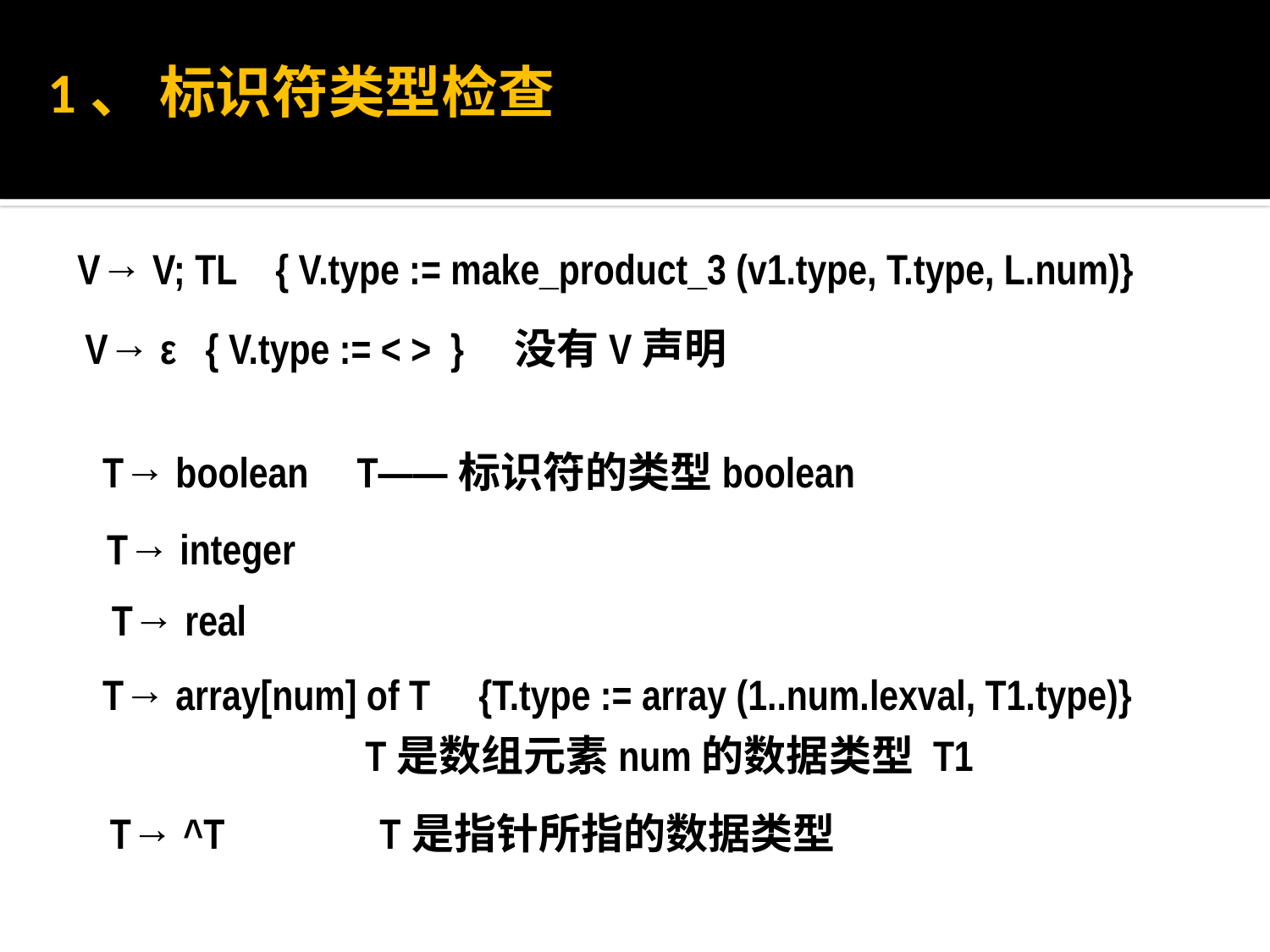

1、 标识符类型检查
V→ V; TL    { V.type := make_product_3 (v1.type, T.type, L.num)}
V→ ε   { V.type := < >  }    没有V声明
T→ boolean     T——标识符的类型boolean
T→ integer
T→ real
T→ array[num] of T     {T.type := array (1..num.lexval, T1.type)}
                           T是数组元素num的数据类型 T1
T→ ^T                T是指针所指的数据类型